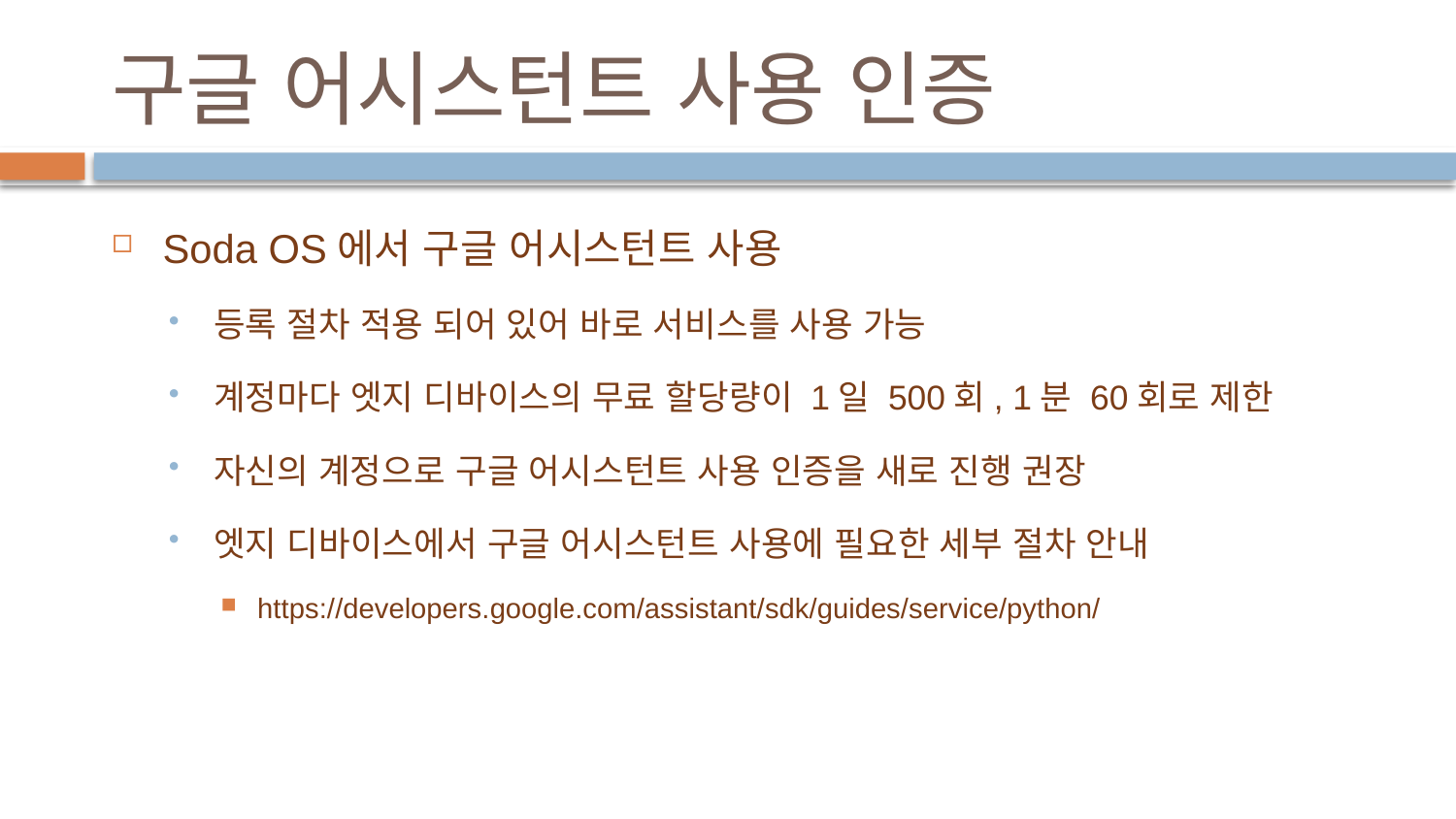

# 구글 어시스턴트 사용 인증
Soda OS에서 구글 어시스턴트 사용
등록 절차 적용 되어 있어 바로 서비스를 사용 가능
계정마다 엣지 디바이스의 무료 할당량이 1일 500회, 1분 60회로 제한
자신의 계정으로 구글 어시스턴트 사용 인증을 새로 진행 권장
엣지 디바이스에서 구글 어시스턴트 사용에 필요한 세부 절차 안내
https://developers.google.com/assistant/sdk/guides/service/python/